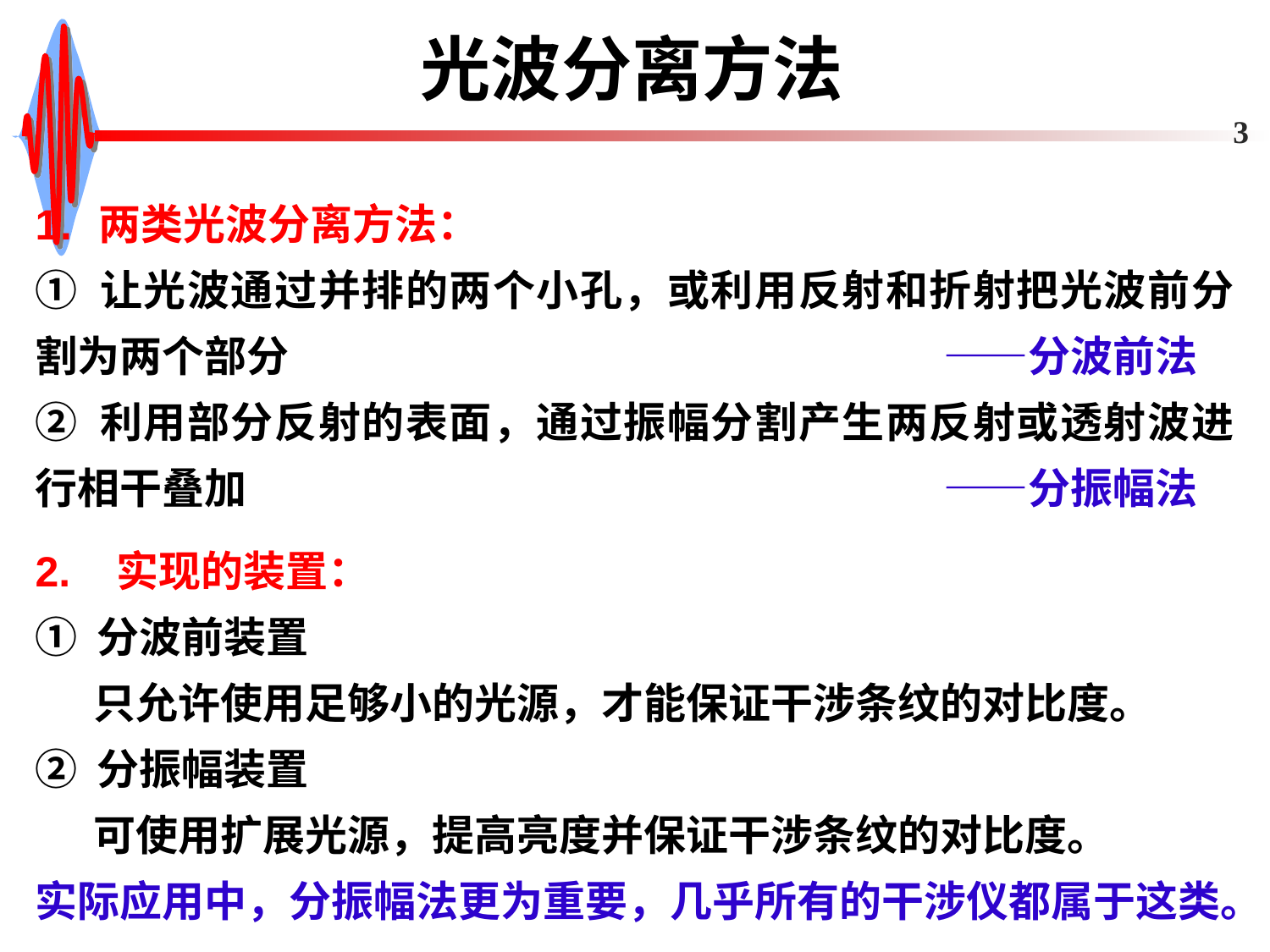

# 光波分离方法
3
两类光波分离方法：
① 让光波通过并排的两个小孔，或利用反射和折射把光波前分割为两个部分    					  ——分波前法
② 利用部分反射的表面，通过振幅分割产生两反射或透射波进行相干叠加						  ——分振幅法
2.   实现的装置：
① 分波前装置
     只允许使用足够小的光源，才能保证干涉条纹的对比度。
② 分振幅装置
     可使用扩展光源，提高亮度并保证干涉条纹的对比度。
实际应用中，分振幅法更为重要，几乎所有的干涉仪都属于这类。